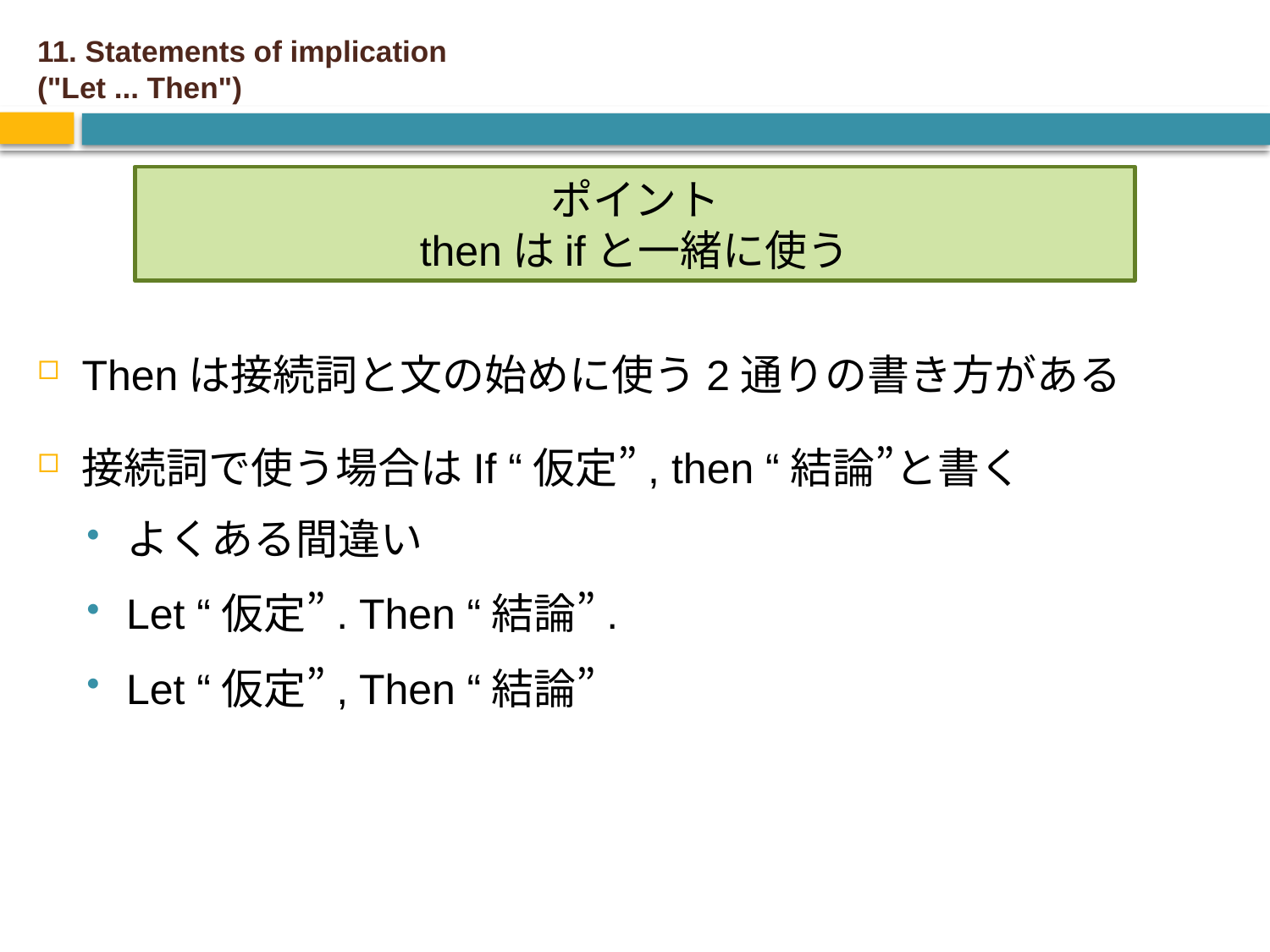

# 11. Statements of implication ("Let ... Then")

Thenは接続詞と文の始めに使う2通りの書き方がある
接続詞で使う場合はIf “仮定”, then “結論”と書く
よくある間違い
Let “仮定”. Then “結論”.
Let “仮定”, Then “結論”

ポイント
thenはifと一緒に使う